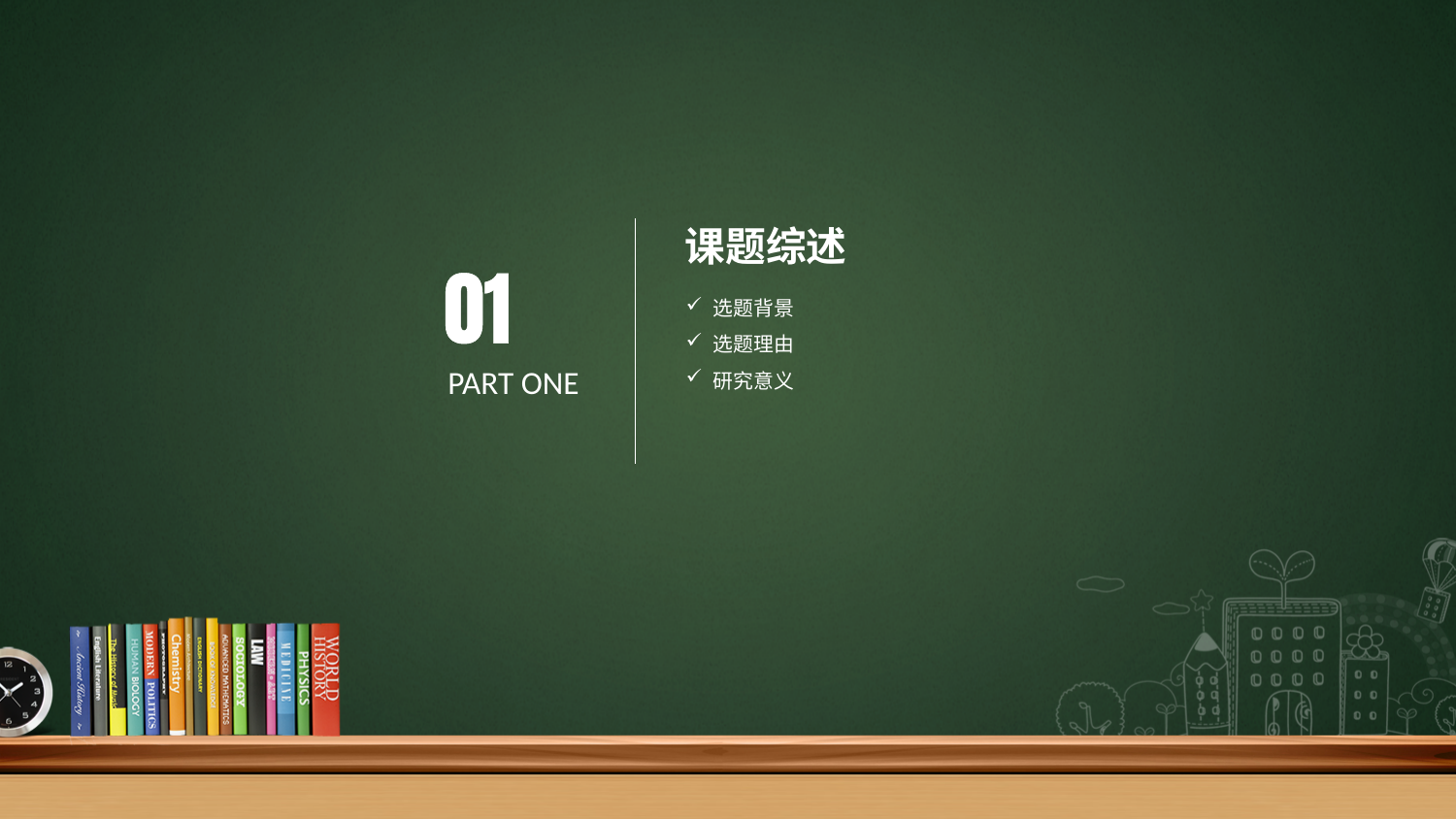

课题综述

01
选题背景
选题理由
研究意义
PART ONE